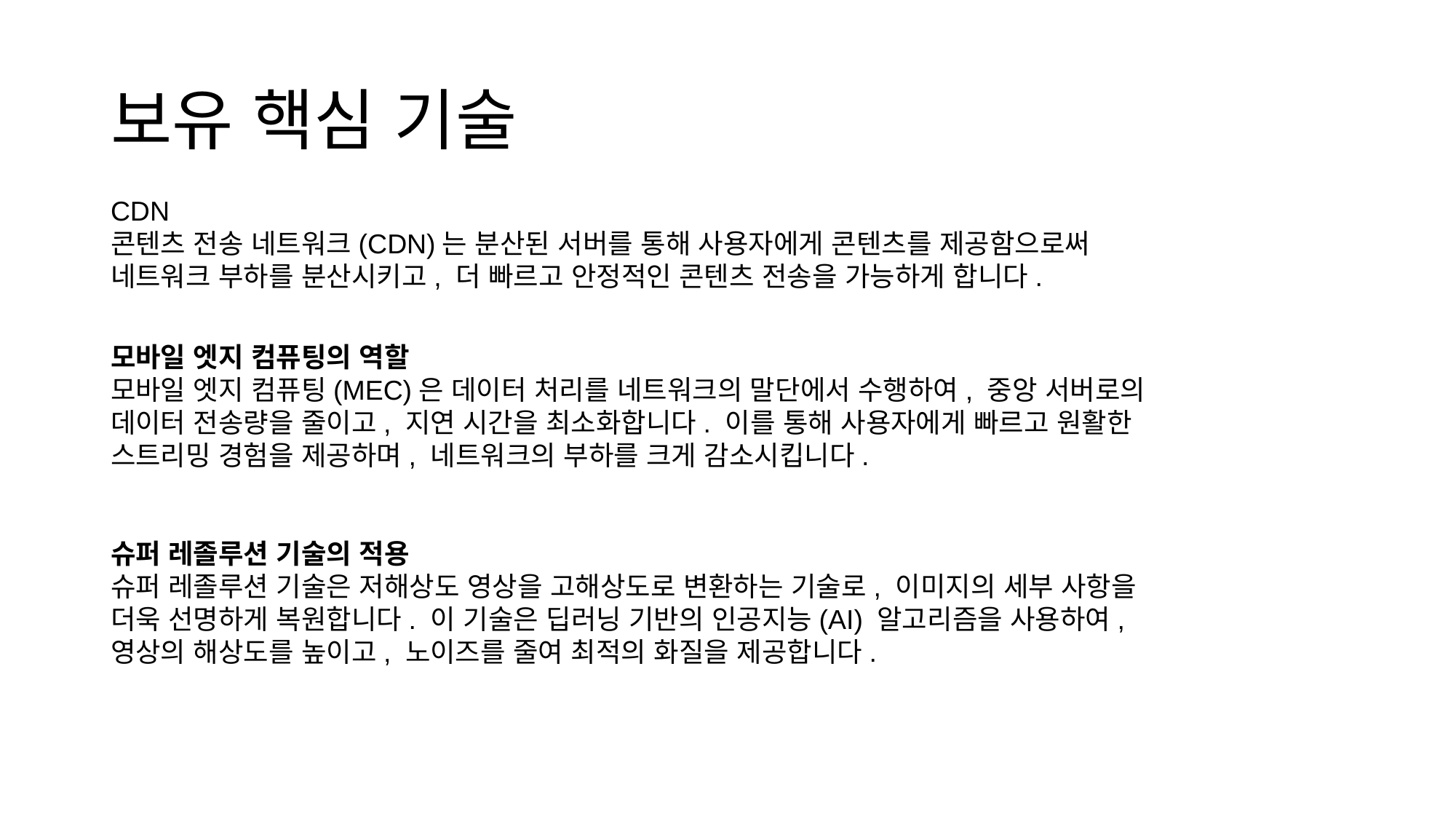

# 보유 핵심 기술
CDN
콘텐츠 전송 네트워크(CDN)는 분산된 서버를 통해 사용자에게 콘텐츠를 제공함으로써 네트워크 부하를 분산시키고, 더 빠르고 안정적인 콘텐츠 전송을 가능하게 합니다.
모바일 엣지 컴퓨팅의 역할
모바일 엣지 컴퓨팅(MEC)은 데이터 처리를 네트워크의 말단에서 수행하여, 중앙 서버로의 데이터 전송량을 줄이고, 지연 시간을 최소화합니다. 이를 통해 사용자에게 빠르고 원활한 스트리밍 경험을 제공하며, 네트워크의 부하를 크게 감소시킵니다.

슈퍼 레졸루션 기술의 적용
슈퍼 레졸루션 기술은 저해상도 영상을 고해상도로 변환하는 기술로, 이미지의 세부 사항을 더욱 선명하게 복원합니다. 이 기술은 딥러닝 기반의 인공지능(AI) 알고리즘을 사용하여, 영상의 해상도를 높이고, 노이즈를 줄여 최적의 화질을 제공합니다.